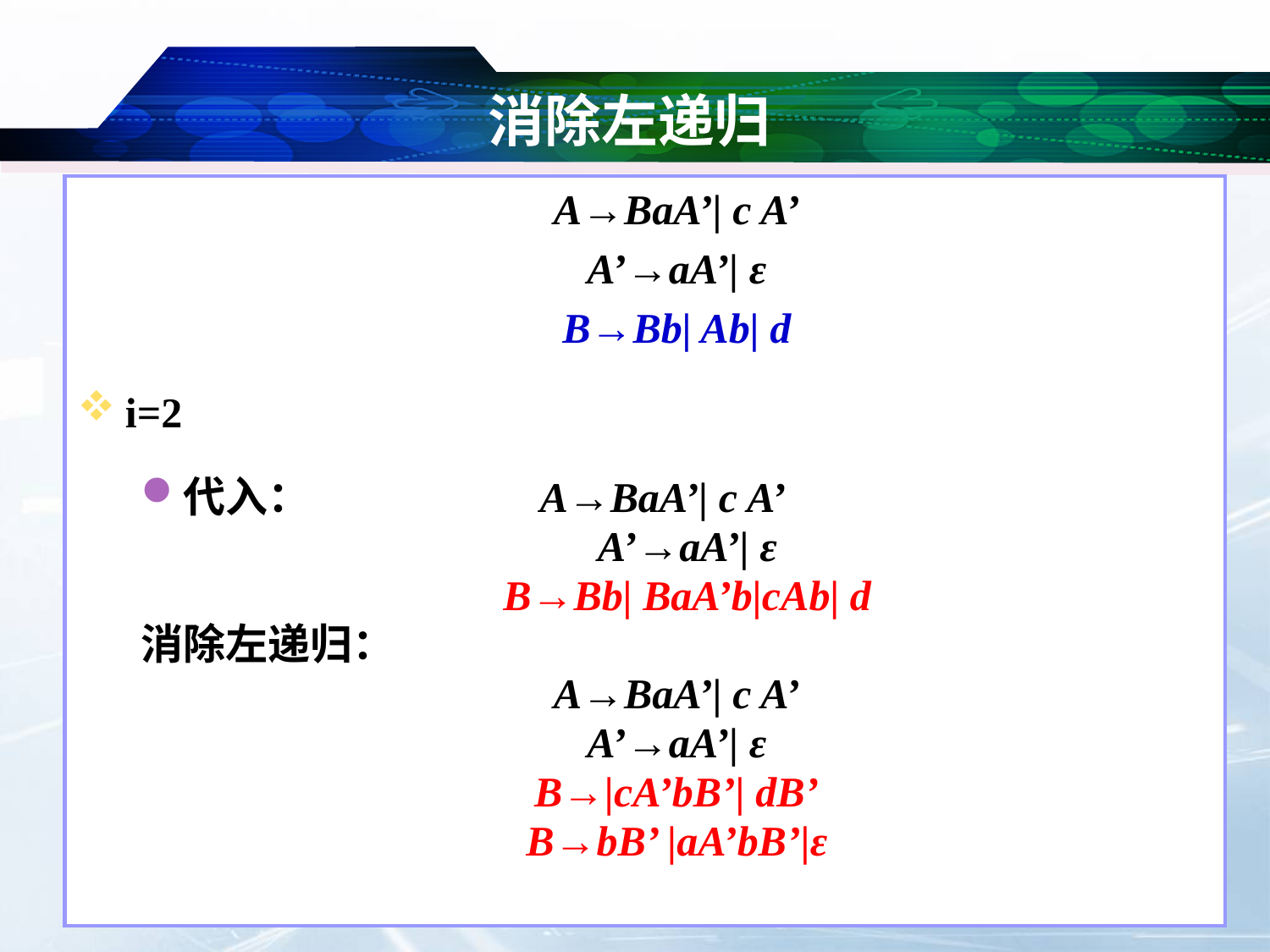

# 消除左递归
A→BaA’| c A’
A’→aA’| ε
B→Bb| Ab| d
i=2
代入：                       A→BaA’| c A’
  A’→aA’| ε
  B→Bb| BaA’b|cAb| d
消除左递归：
A→BaA’| c A’
A’→aA’| ε
B→|cA’bB’| dB’
B→bB’ |aA’bB’|ε